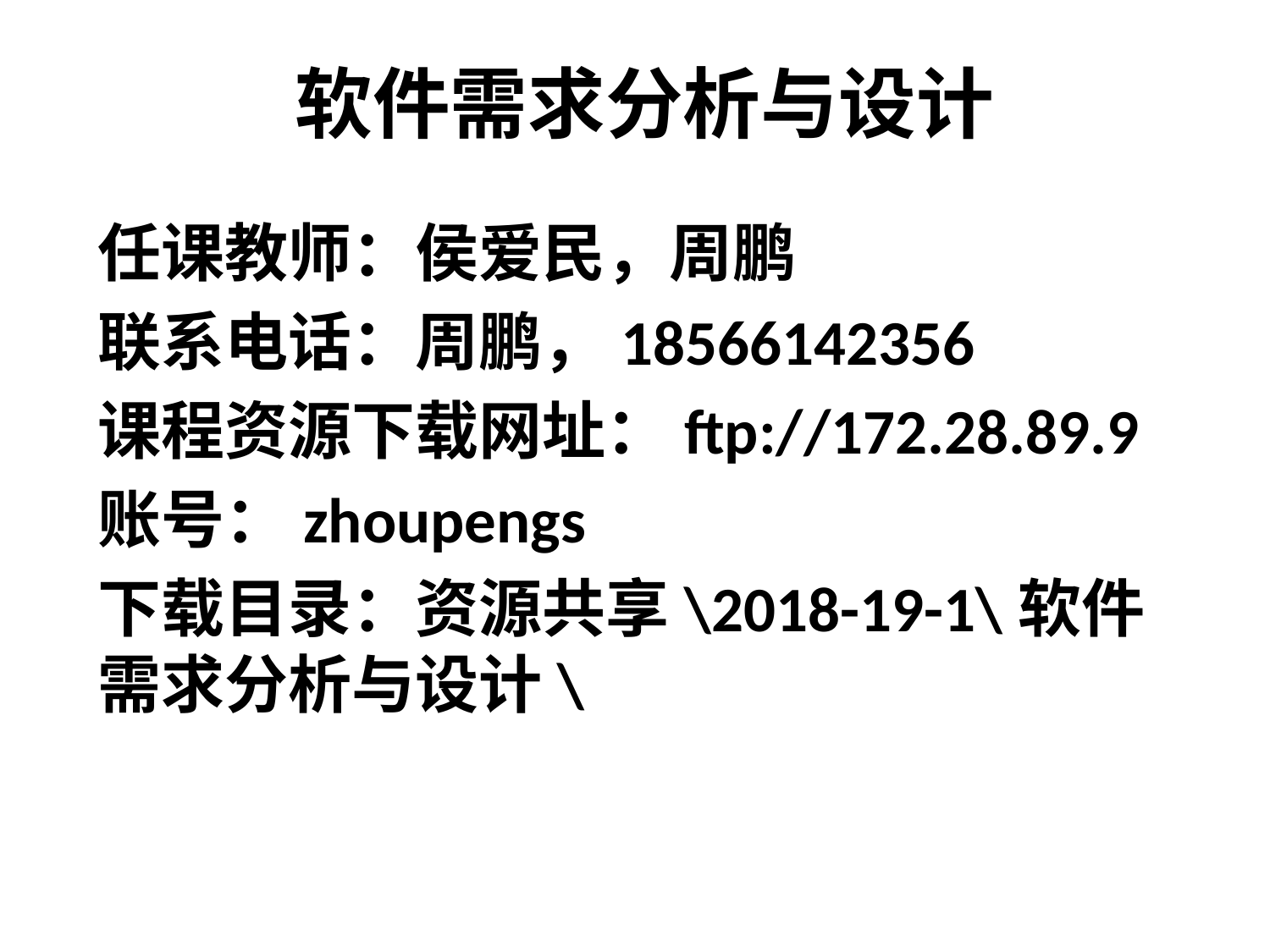

# 软件需求分析与设计
任课教师：侯爱民，周鹏
联系电话：周鹏，18566142356
课程资源下载网址：ftp://172.28.89.9
账号：zhoupengs
下载目录：资源共享\2018-19-1\软件需求分析与设计\